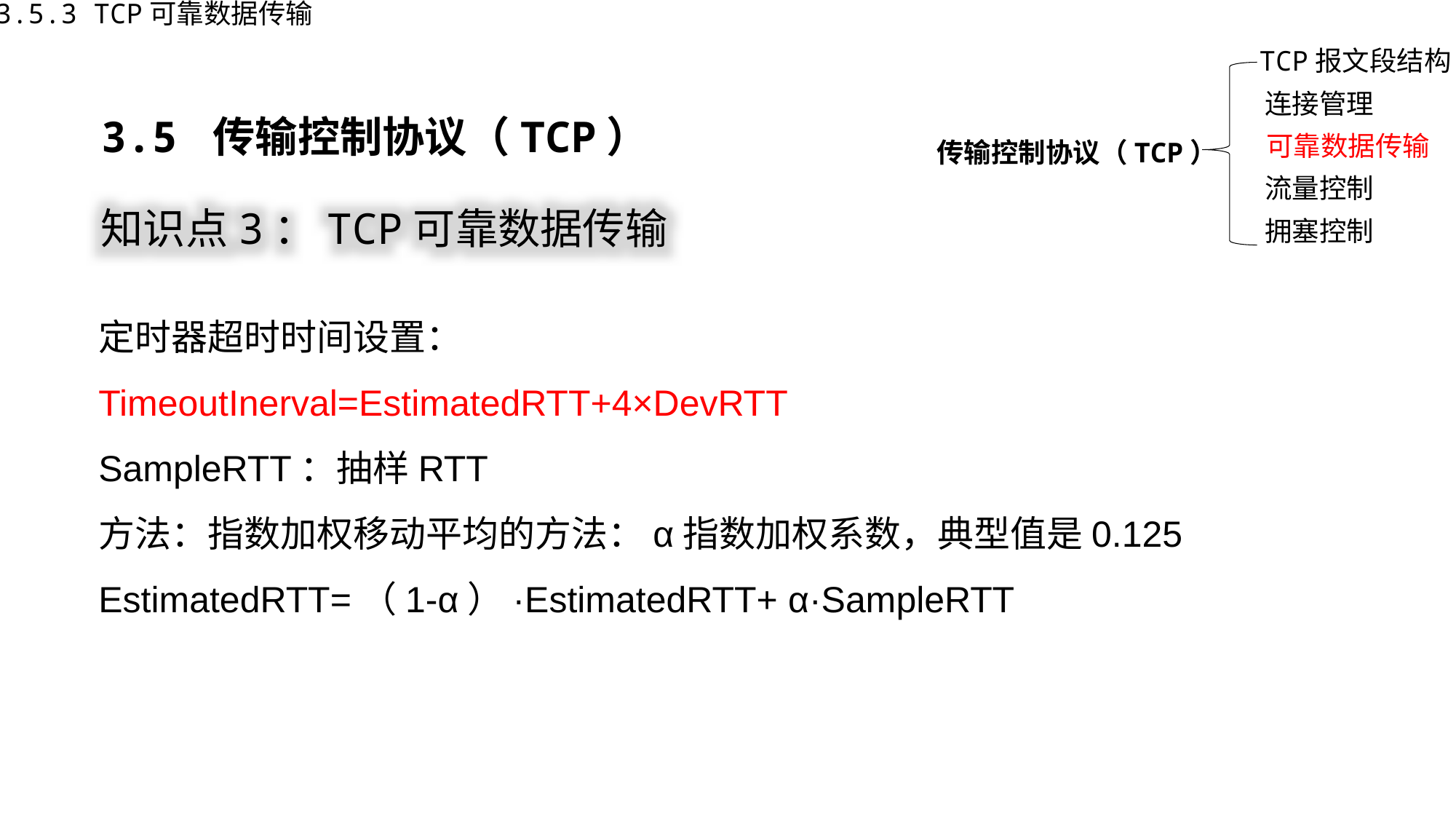

3.5.3 TCP可靠数据传输
TCP报文段结构

连接管理
传输控制协议（TCP）
可靠数据传输
流量控制
拥塞控制
3.5 传输控制协议（TCP）
知识点3：TCP可靠数据传输
定时器超时时间设置：
TimeoutInerval=EstimatedRTT+4×DevRTT
SampleRTT：抽样RTT
方法：指数加权移动平均的方法：α指数加权系数，典型值是0.125
EstimatedRTT=（1-α）·EstimatedRTT+ α·SampleRTT